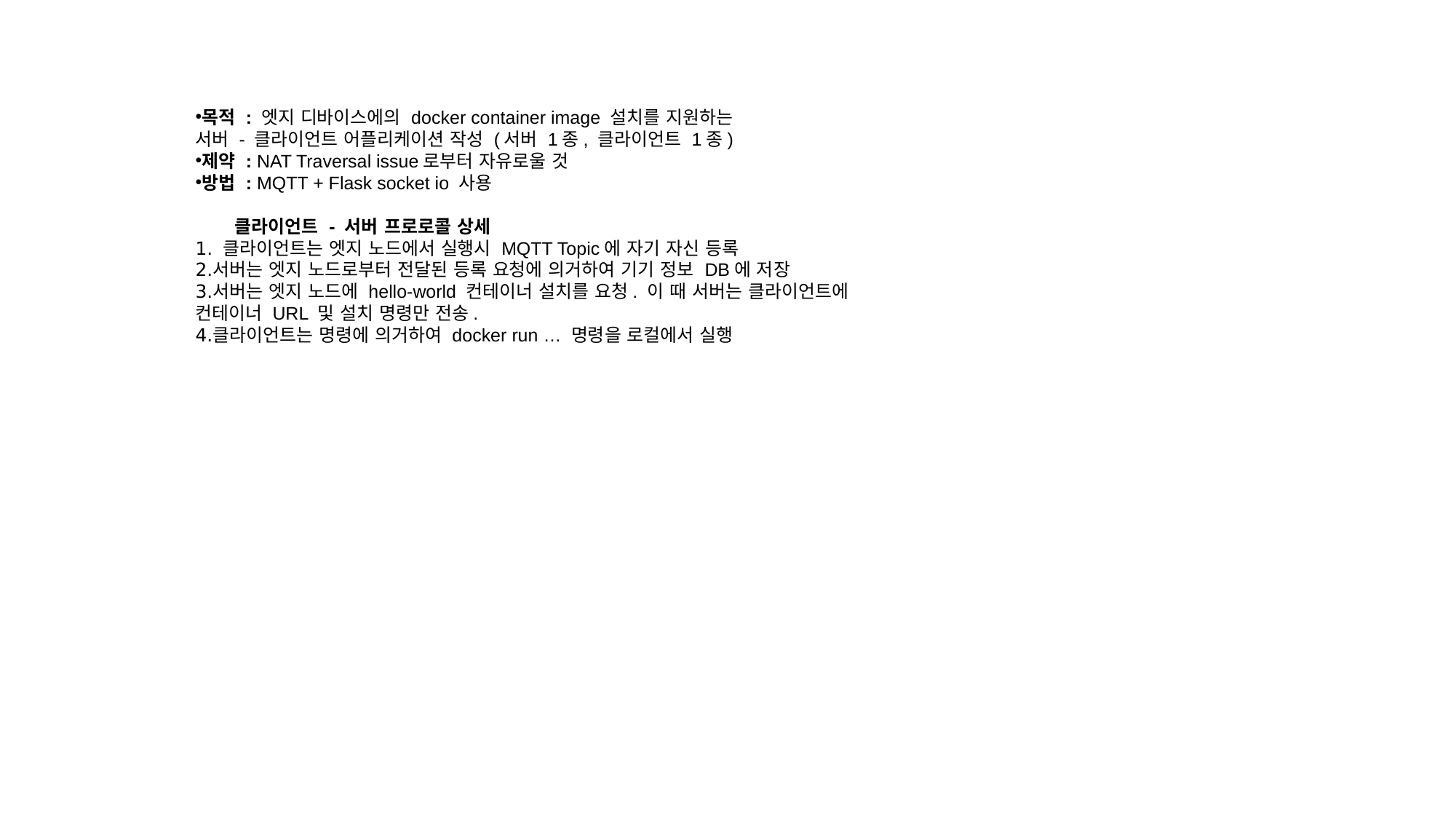

목적 : 엣지 디바이스에의 docker container image 설치를 지원하는 
서버 - 클라이언트 어플리케이션 작성 (서버 1종, 클라이언트 1종)
제약 : NAT Traversal issue로부터 자유로울 것
방법 : MQTT + Flask socket io 사용
 
      클라이언트 - 서버 프로로콜 상세
 클라이언트는 엣지 노드에서 실행시 MQTT Topic에 자기 자신 등록
서버는 엣지 노드로부터 전달된 등록 요청에 의거하여 기기 정보 DB에 저장
서버는 엣지 노드에 hello-world 컨테이너 설치를 요청. 이 때 서버는 클라이언트에 컨테이너 URL 및 설치 명령만 전송.
클라이언트는 명령에 의거하여 docker run … 명령을 로컬에서 실행